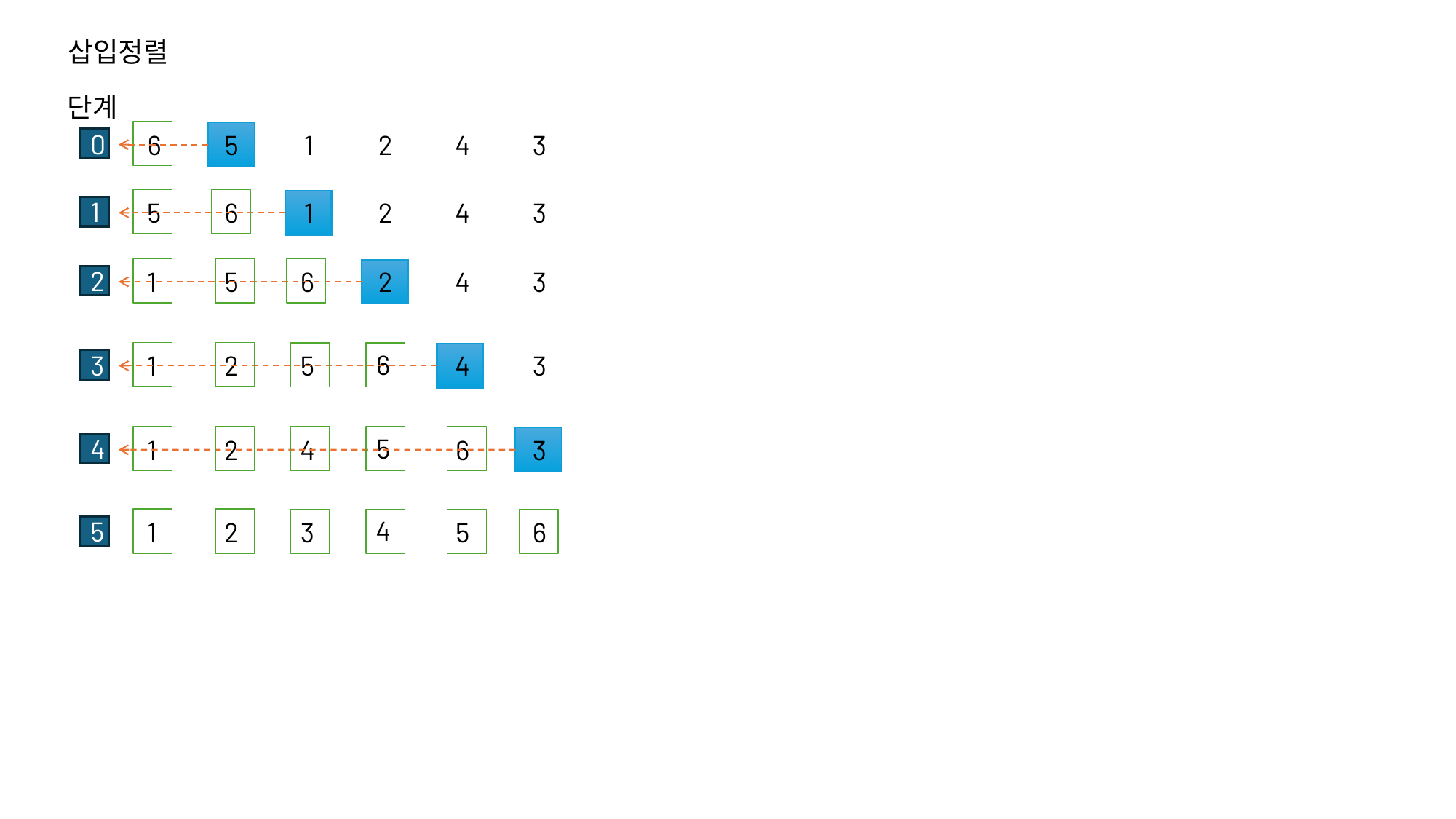

삽입정렬
단계

6

5
1
2
4
3
0

5
6

1
2
4
3
1

1
5
6

2
4
3
2
6

1
2
5

4
3
3
5

1
2
4
6

3
4
4

1
2
3
5
6
5